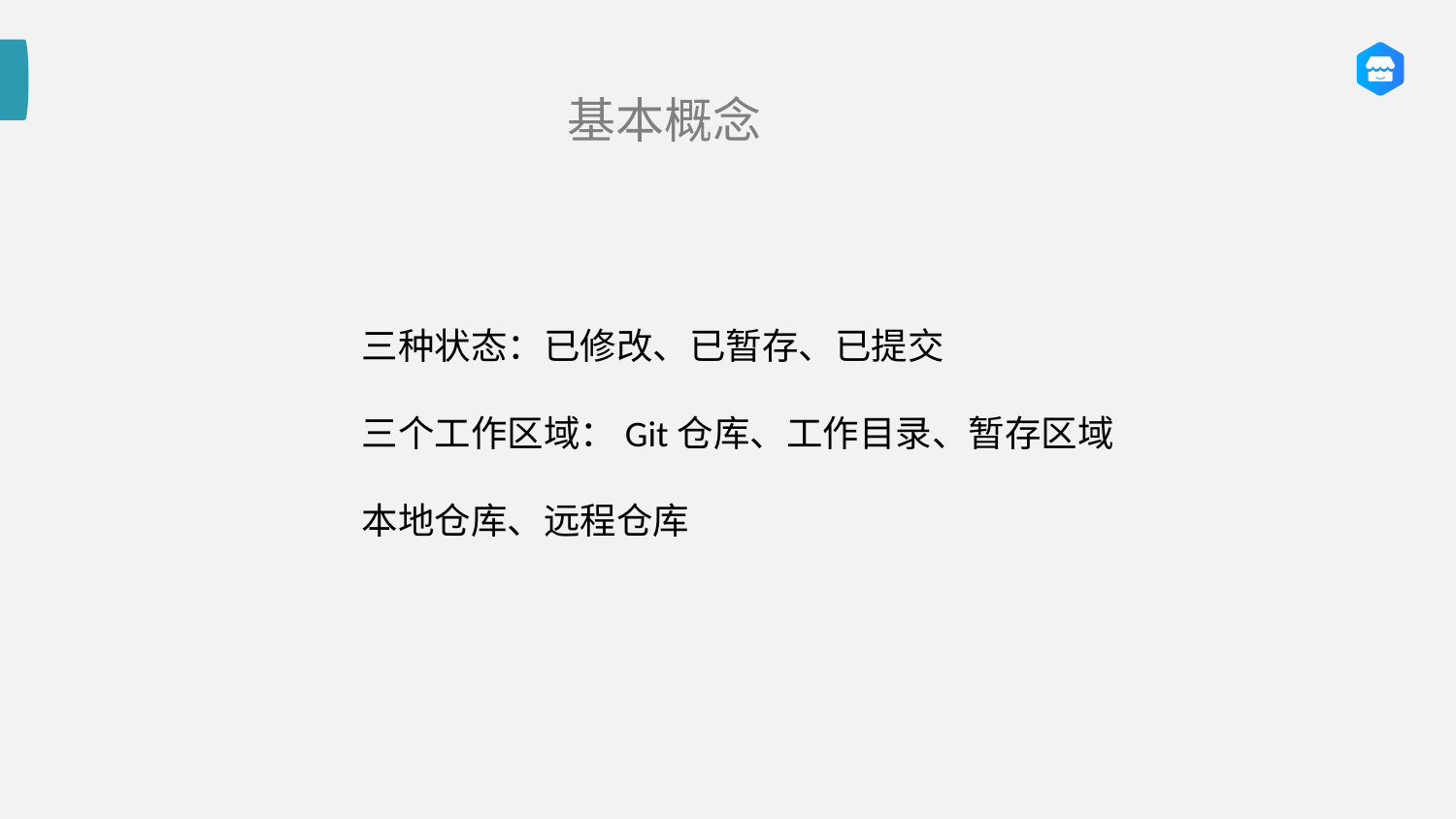

# 基本概念
三种状态：已修改、已暂存、已提交

三个工作区域：Git仓库、工作目录、暂存区域

本地仓库、远程仓库